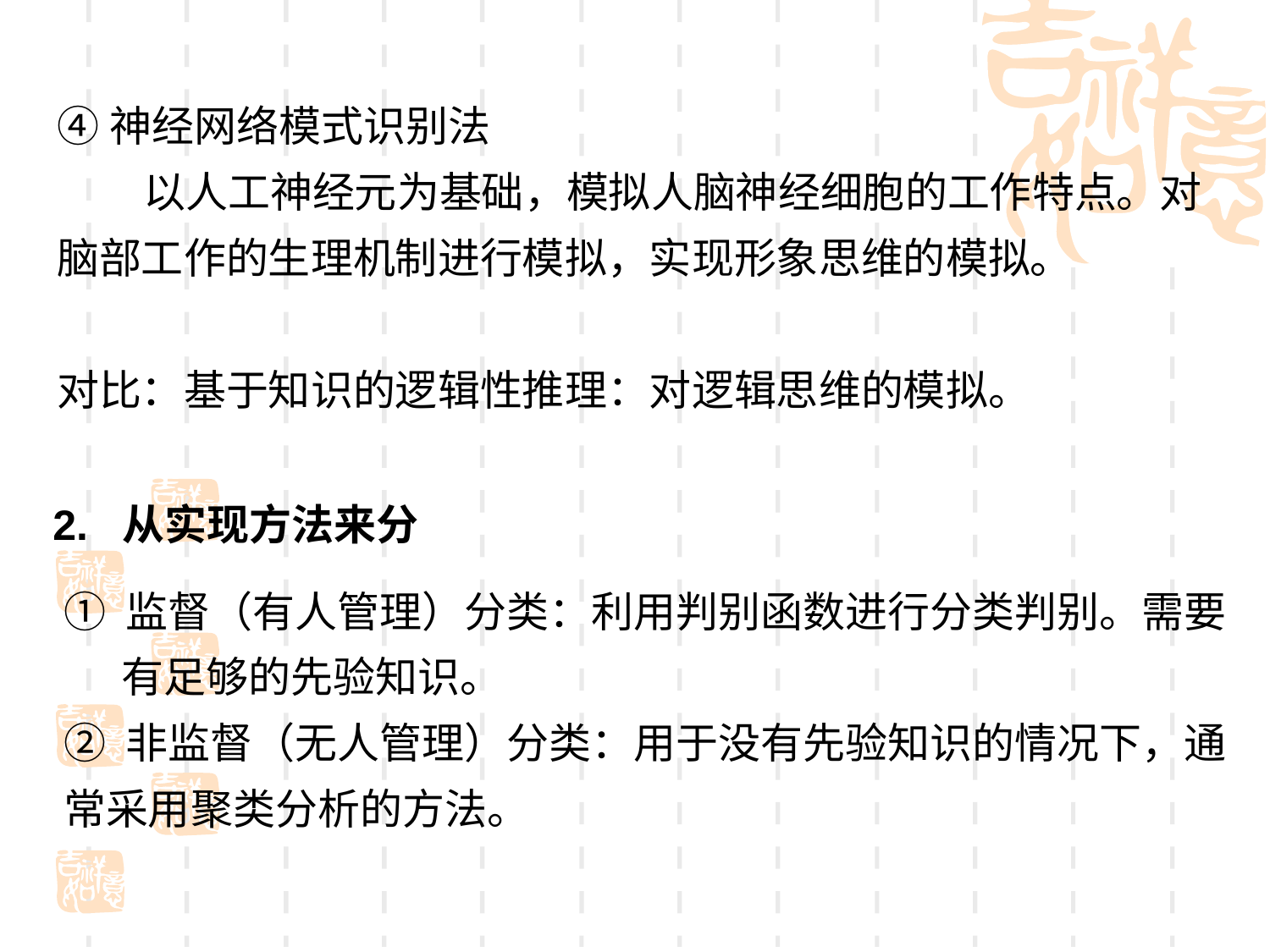

④神经网络模式识别法
        以人工神经元为基础，模拟人脑神经细胞的工作特点。对脑部工作的生理机制进行模拟，实现形象思维的模拟。

对比：基于知识的逻辑性推理：对逻辑思维的模拟。
2.  从实现方法来分
① 监督（有人管理）分类：利用判别函数进行分类判别。需要
     有足够的先验知识。
② 非监督（无人管理）分类：用于没有先验知识的情况下，通常采用聚类分析的方法。